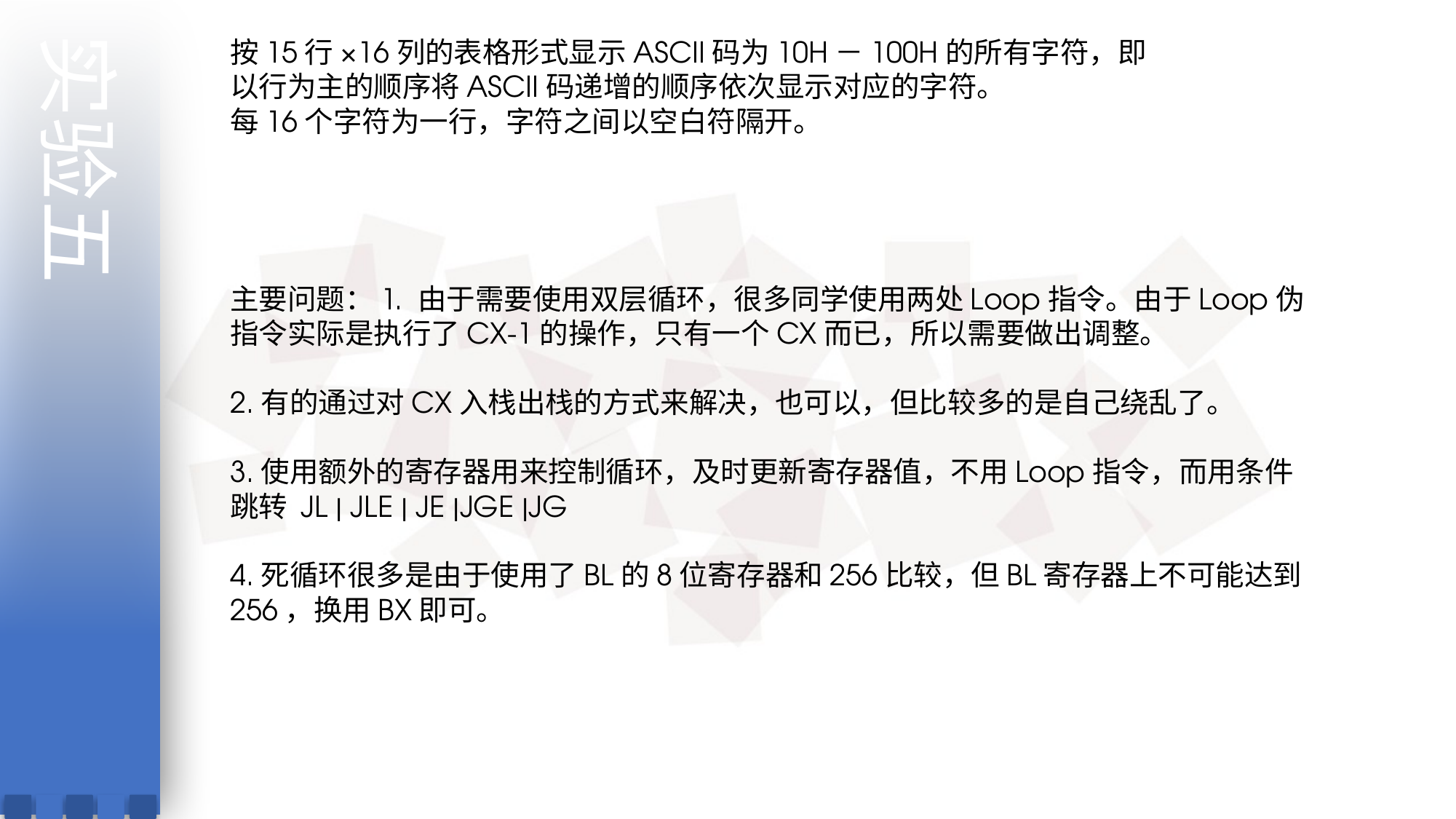

实验五
按15行×16列的表格形式显示ASCII码为10H－100H的所有字符，即以行为主的顺序将ASCII码递增的顺序依次显示对应的字符。
每16个字符为一行，字符之间以空白符隔开。
主要问题：1. 由于需要使用双层循环，很多同学使用两处Loop指令。由于Loop伪指令实际是执行了CX-1的操作，只有一个CX而已，所以需要做出调整。

2.有的通过对CX入栈出栈的方式来解决，也可以，但比较多的是自己绕乱了。

3.使用额外的寄存器用来控制循环，及时更新寄存器值，不用Loop指令，而用条件跳转 JL | JLE | JE |JGE |JG

4.死循环很多是由于使用了BL的8位寄存器和256比较，但BL寄存器上不可能达到256，换用BX即可。